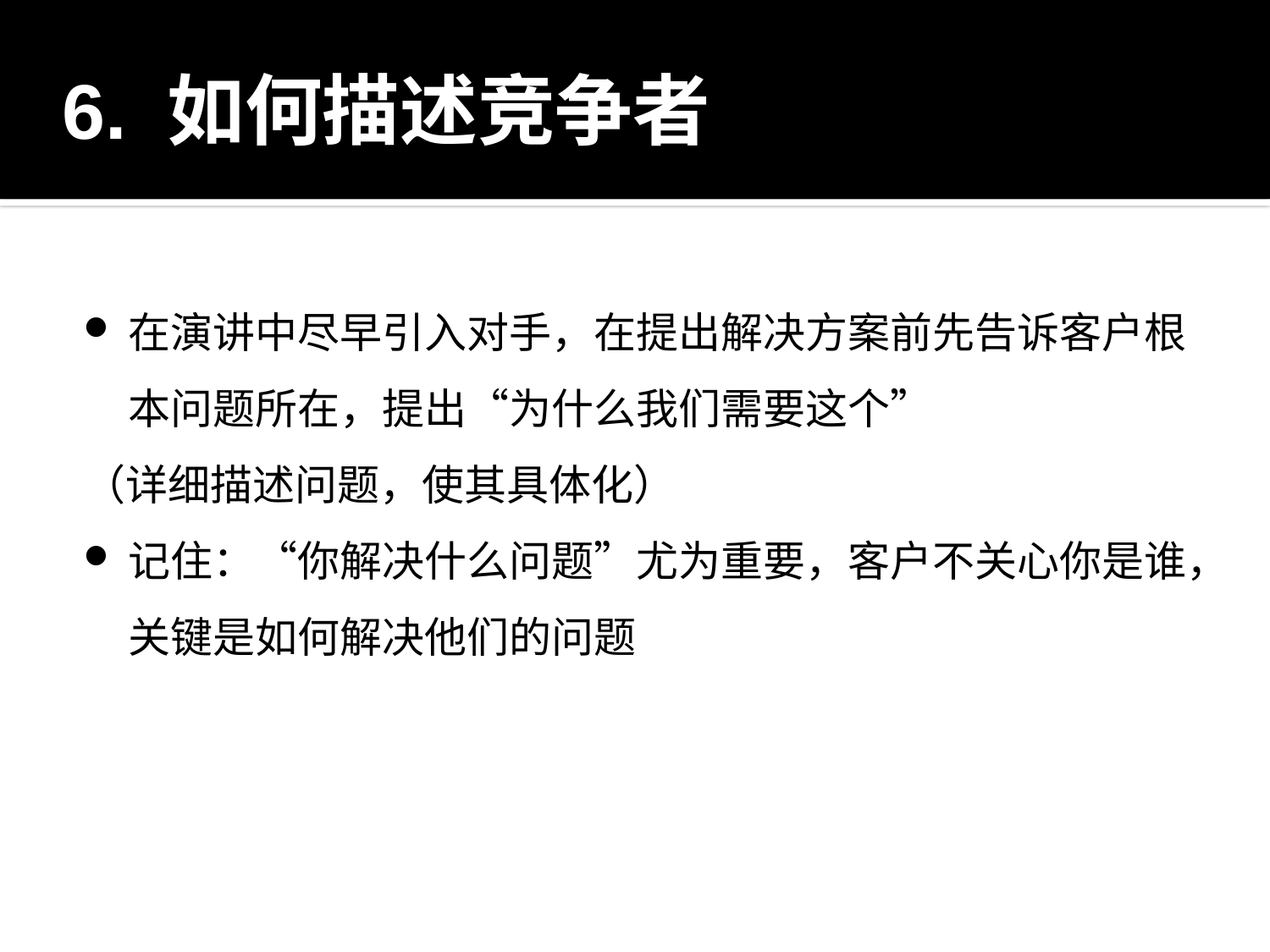

# 6. 如何描述竞争者
在演讲中尽早引入对手，在提出解决方案前先告诉客户根本问题所在，提出“为什么我们需要这个”
（详细描述问题，使其具体化）
记住：“你解决什么问题”尤为重要，客户不关心你是谁，关键是如何解决他们的问题